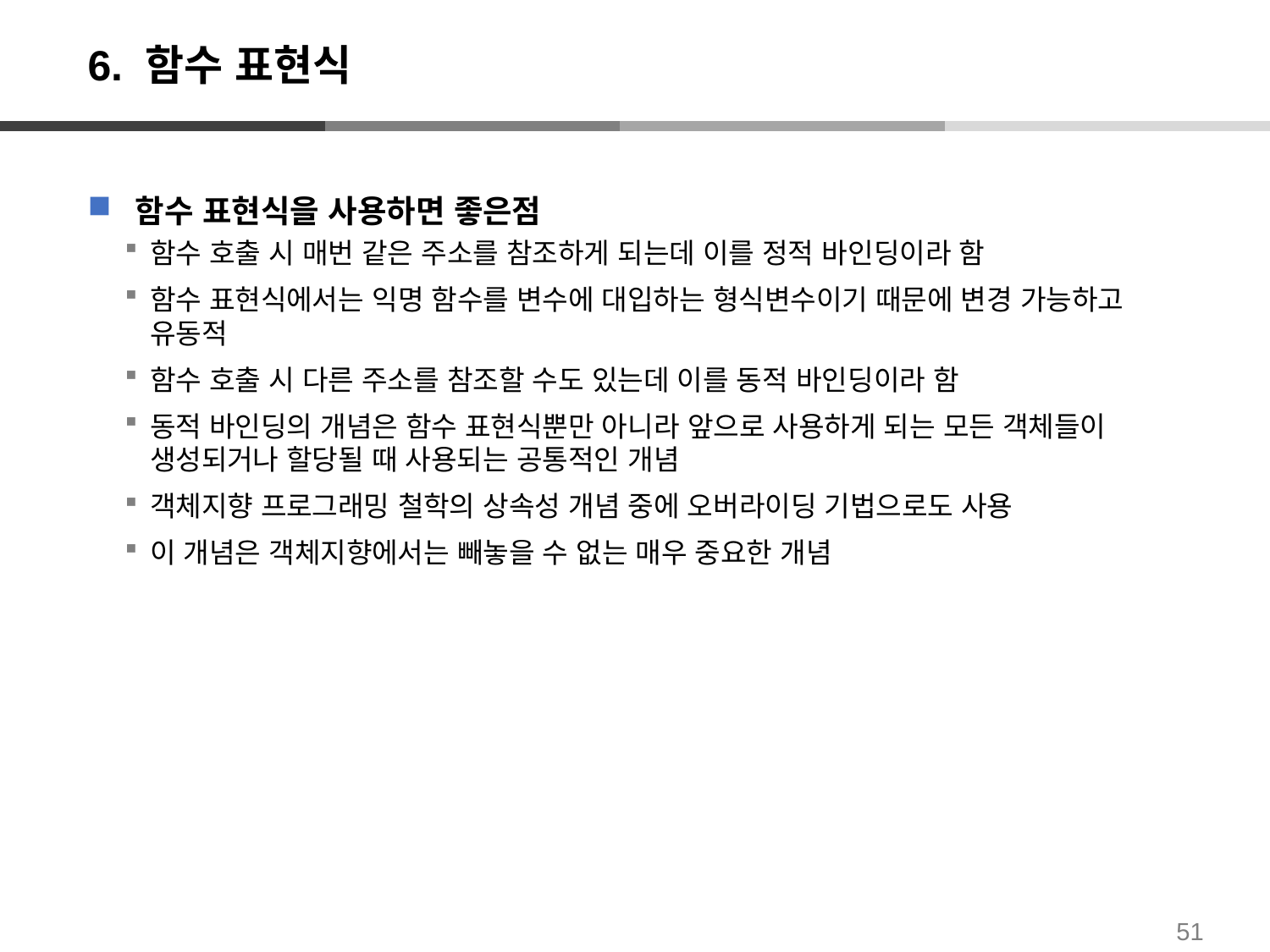

# 6. 함수 표현식
함수 표현식을 사용하면 좋은점
함수 호출 시 매번 같은 주소를 참조하게 되는데 이를 정적 바인딩이라 함
함수 표현식에서는 익명 함수를 변수에 대입하는 형식변수이기 때문에 변경 가능하고 유동적
함수 호출 시 다른 주소를 참조할 수도 있는데 이를 동적 바인딩이라 함
동적 바인딩의 개념은 함수 표현식뿐만 아니라 앞으로 사용하게 되는 모든 객체들이 생성되거나 할당될 때 사용되는 공통적인 개념
객체지향 프로그래밍 철학의 상속성 개념 중에 오버라이딩 기법으로도 사용
이 개념은 객체지향에서는 빼놓을 수 없는 매우 중요한 개념